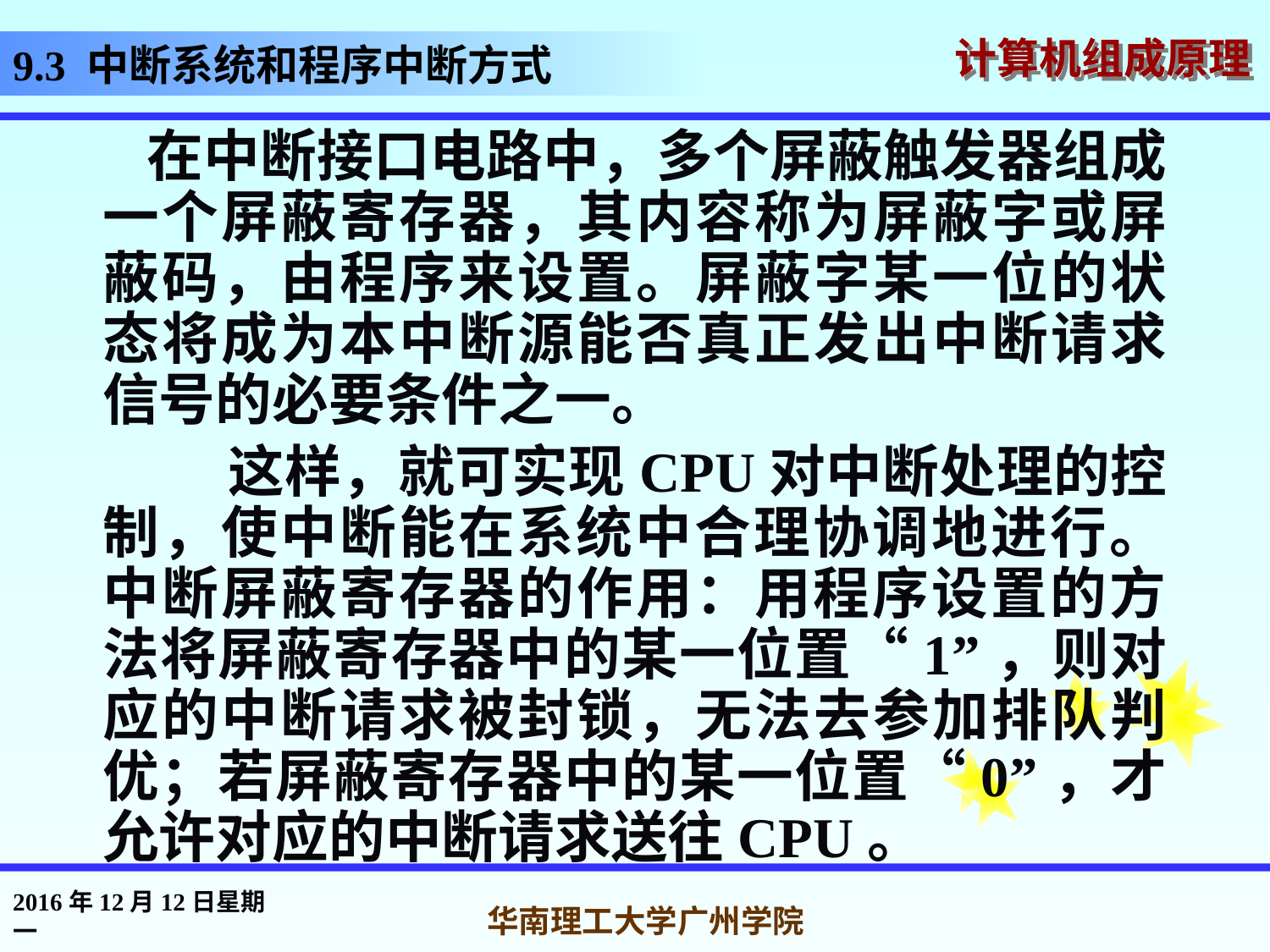

# 9.3 中断系统和程序中断方式
      在中断接口电路中，多个屏蔽触发器组成一个屏蔽寄存器，其内容称为屏蔽字或屏蔽码，由程序来设置。屏蔽字某一位的状态将成为本中断源能否真正发出中断请求信号的必要条件之一。
            这样，就可实现CPU对中断处理的控制，使中断能在系统中合理协调地进行。中断屏蔽寄存器的作用：用程序设置的方法将屏蔽寄存器中的某一位置“1”，则对应的中断请求被封锁，无法去参加排队判优；若屏蔽寄存器中的某一位置“0”，才允许对应的中断请求送往CPU。
2016年12月12日星期一
华南理工大学广州学院